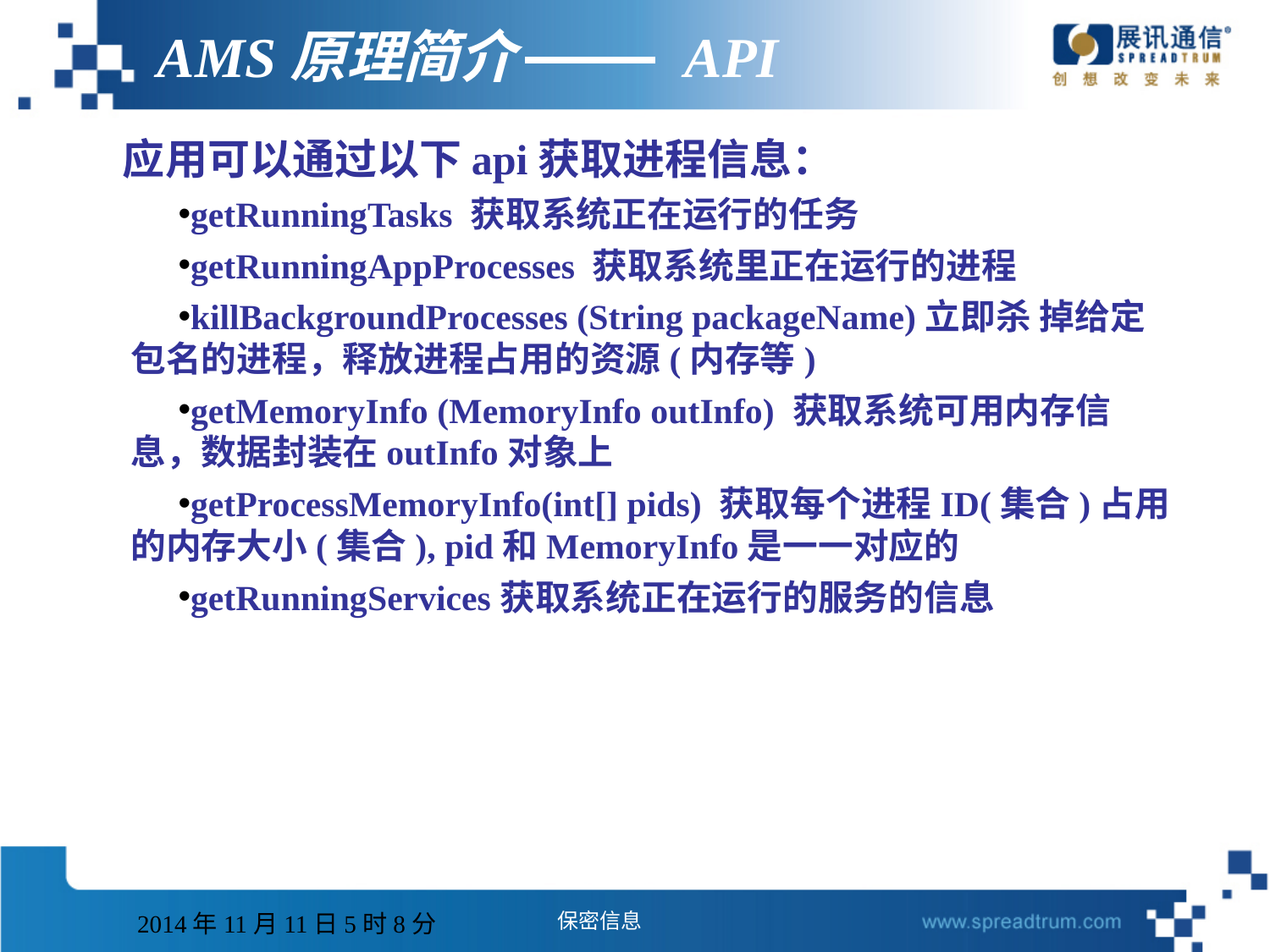

# AMS原理简介            API
应用可以通过以下api获取进程信息：
getRunningTasks 获取系统正在运行的任务
getRunningAppProcesses 获取系统里正在运行的进程
killBackgroundProcesses (String packageName)立即杀 掉给定包名的进程，释放进程占用的资源(内存等)
getMemoryInfo (MemoryInfo outInfo) 获取系统可用内存信息，数据封装在outInfo对象上
getProcessMemoryInfo(int[] pids) 获取每个进程ID(集合)占用的内存大小(集合), pid和MemoryInfo是一一对应的
getRunningServices获取系统正在运行的服务的信息

2014年11月11日5时8分